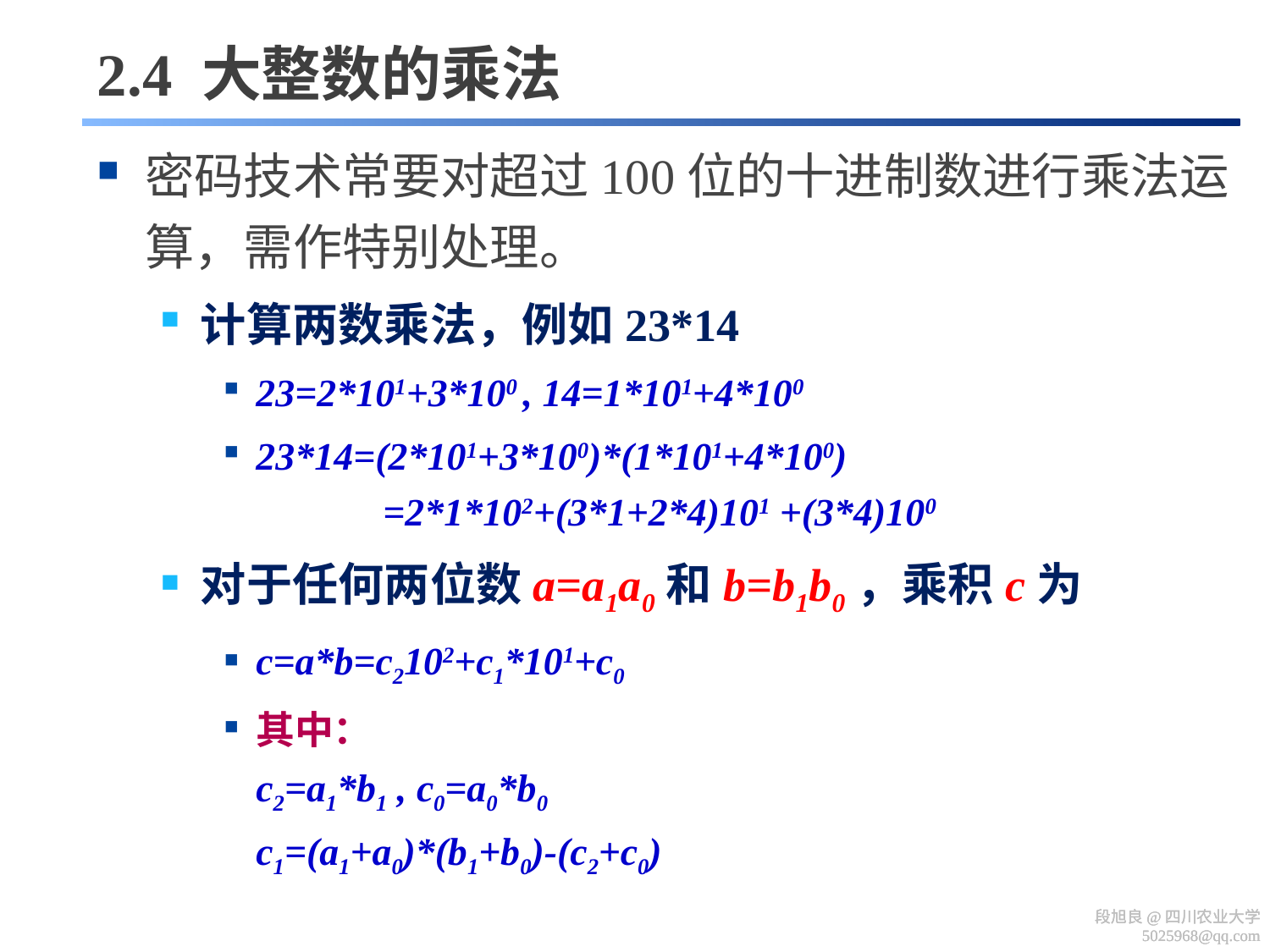

# 2.4 大整数的乘法
密码技术常要对超过100位的十进制数进行乘法运算，需作特别处理。
计算两数乘法，例如23*14
23=2*101+3*100 , 14=1*101+4*100
23*14=(2*101+3*100)*(1*101+4*100)
	=2*1*102+(3*1+2*4)101 +(3*4)100
对于任何两位数a=a1a0和b=b1b0，乘积c为
c=a*b=c2102+c1*101+c0
其中：
c2=a1*b1 , c0=a0*b0
c1=(a1+a0)*(b1+b0)-(c2+c0)